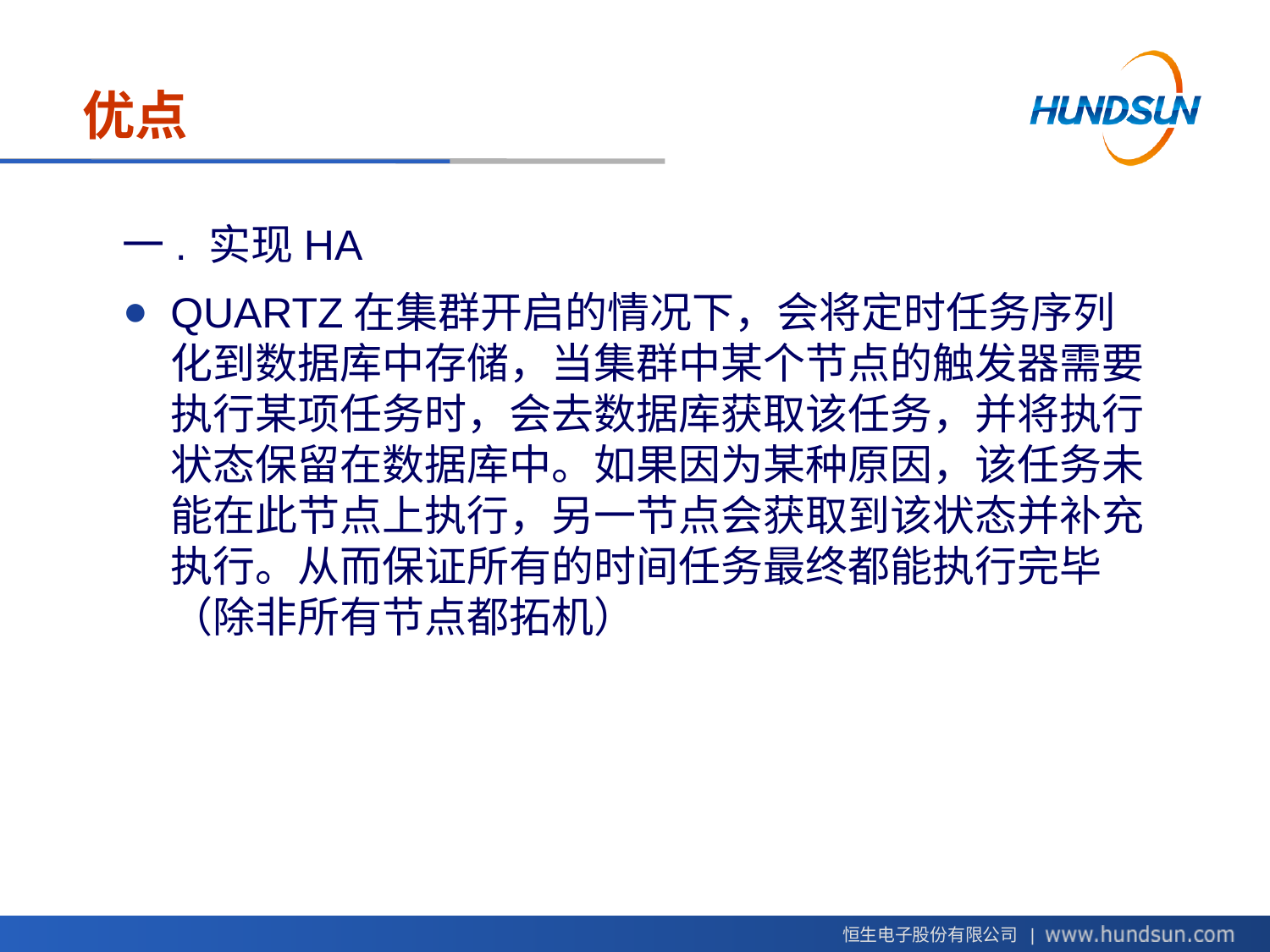

# 优点
一. 实现HA
QUARTZ在集群开启的情况下，会将定时任务序列化到数据库中存储，当集群中某个节点的触发器需要执行某项任务时，会去数据库获取该任务，并将执行状态保留在数据库中。如果因为某种原因，该任务未能在此节点上执行，另一节点会获取到该状态并补充执行。从而保证所有的时间任务最终都能执行完毕（除非所有节点都拓机）